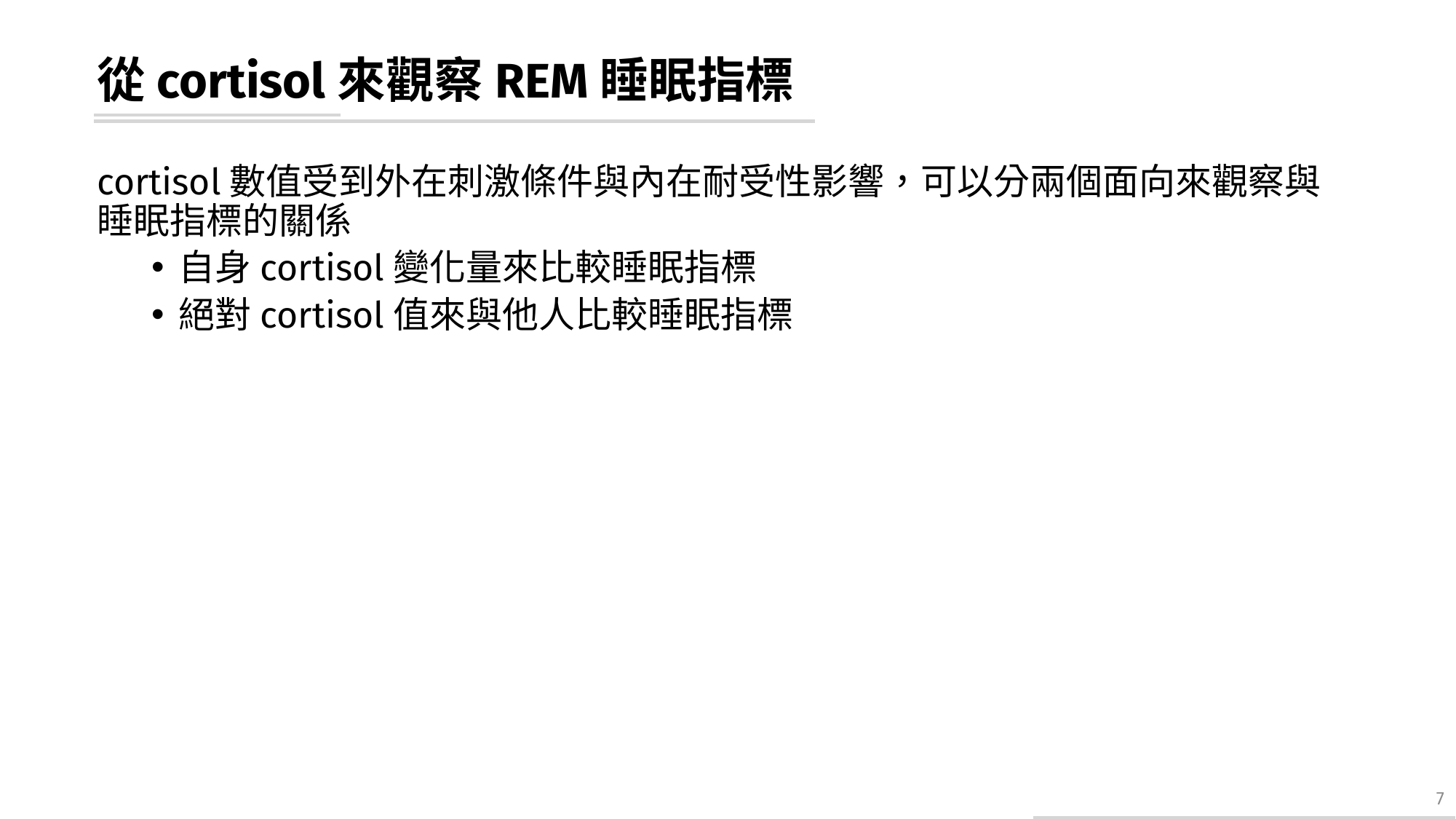

# 從cortisol來觀察REM睡眠指標
cortisol數值受到外在刺激條件與內在耐受性影響，可以分兩個面向來觀察與睡眠指標的關係
自身cortisol變化量來比較睡眠指標
絕對cortisol值來與他人比較睡眠指標
7